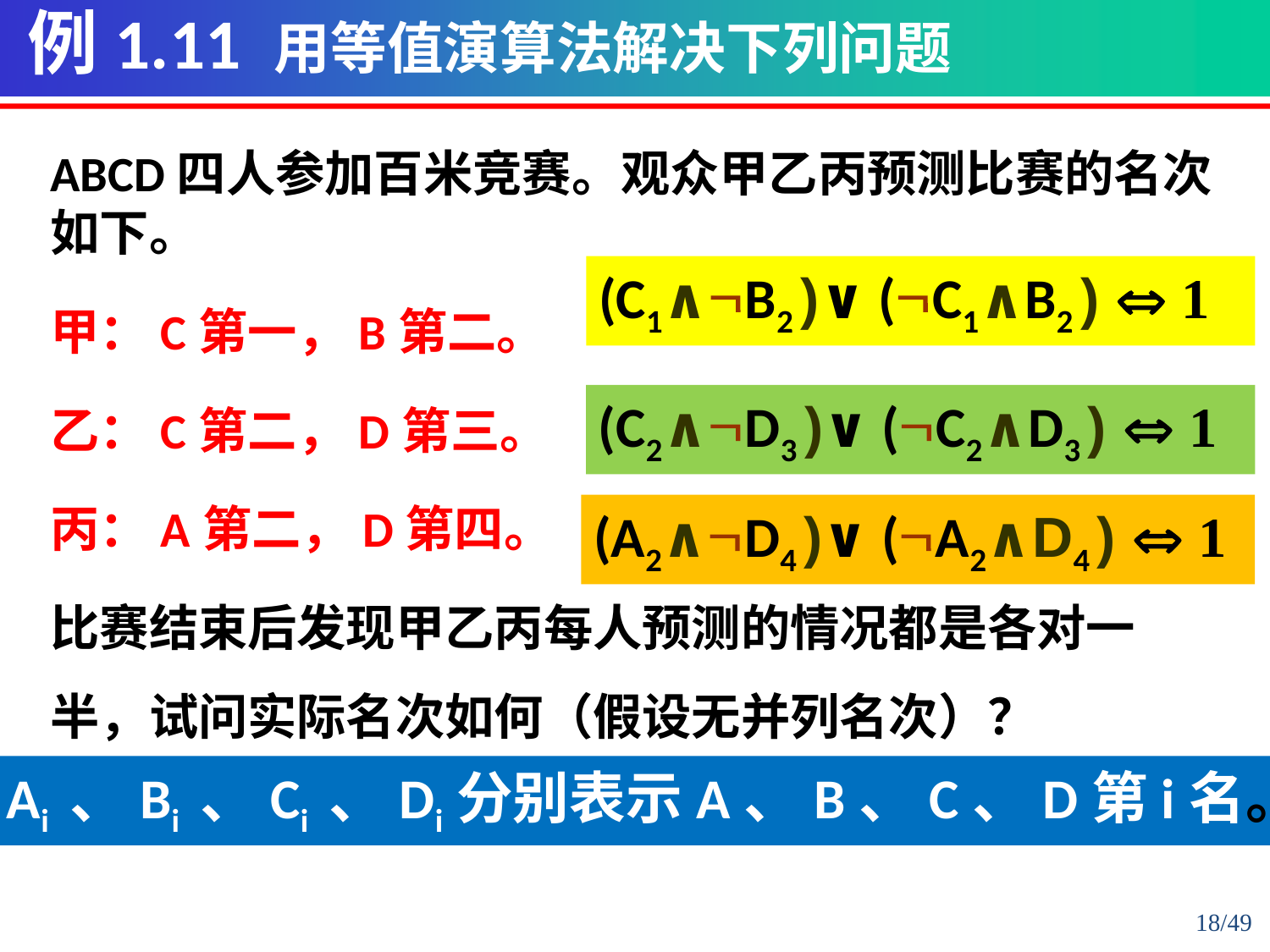

例1.11 用等值演算法解决下列问题
ABCD四人参加百米竞赛。观众甲乙丙预测比赛的名次如下。
甲：C第一，B第二。
乙：C第二，D第三。
丙：A第二，D第四。
比赛结束后发现甲乙丙每人预测的情况都是各对一半，试问实际名次如何（假设无并列名次）？
(C1∧¬B2 )∨ (¬C1∧B2 ) ⇔ 1
(C2∧¬D3 )∨ (¬C2∧D3 ) ⇔ 1
(A2∧¬D4 )∨ (¬A2∧D4 ) ⇔ 1
记Ai 、Bi 、Ci 、Di分别表示A、B、C、D第i名。
18/49